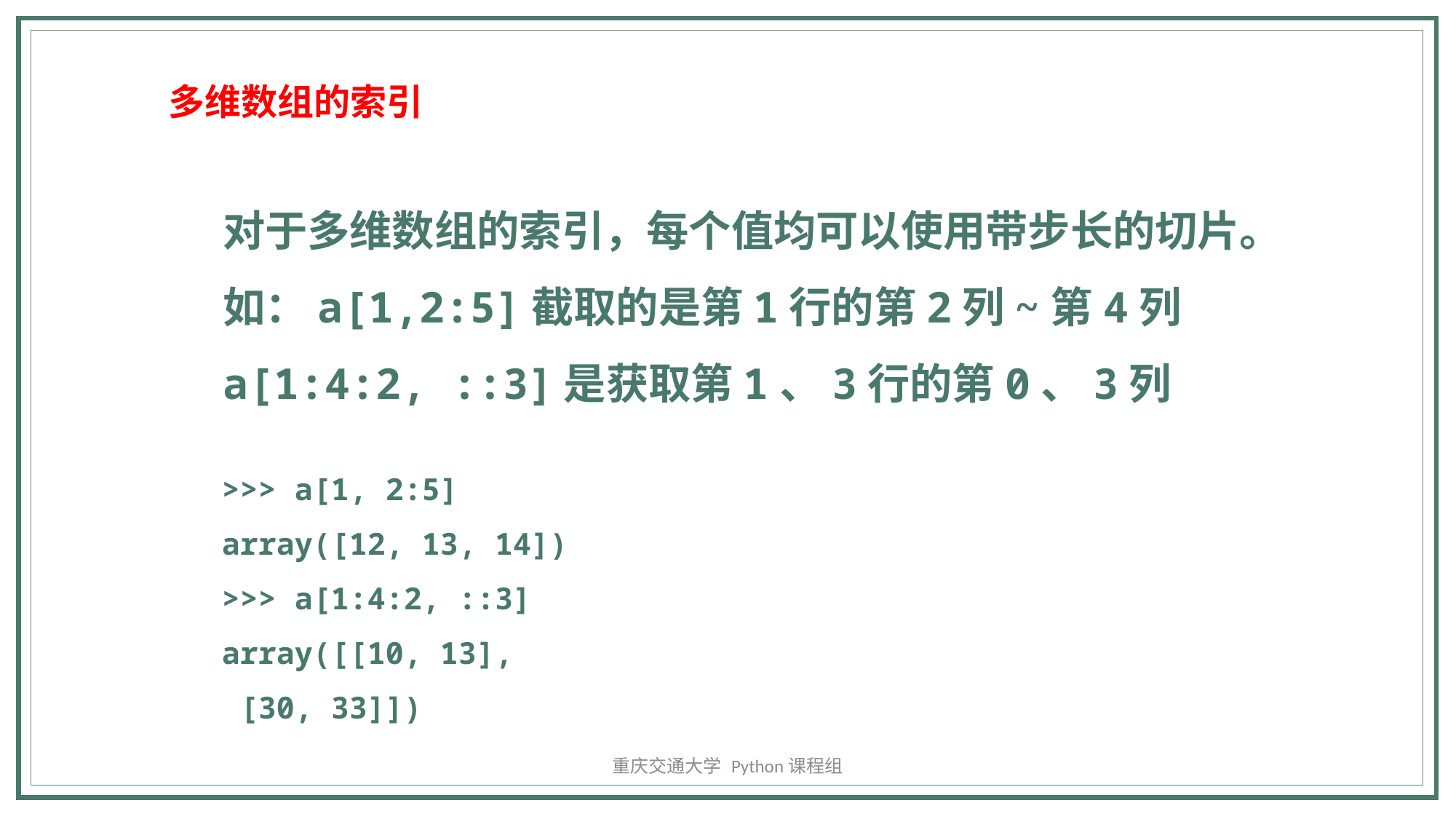

多维数组的索引
对于多维数组的索引，每个值均可以使用带步长的切片。
如：a[1,2:5]截取的是第1行的第2列~第4列
a[1:4:2, ::3]是获取第1、3行的第0、3列
>>> a[1, 2:5]
array([12, 13, 14])
>>> a[1:4:2, ::3]
array([[10, 13],
 [30, 33]])
重庆交通大学 Python课程组